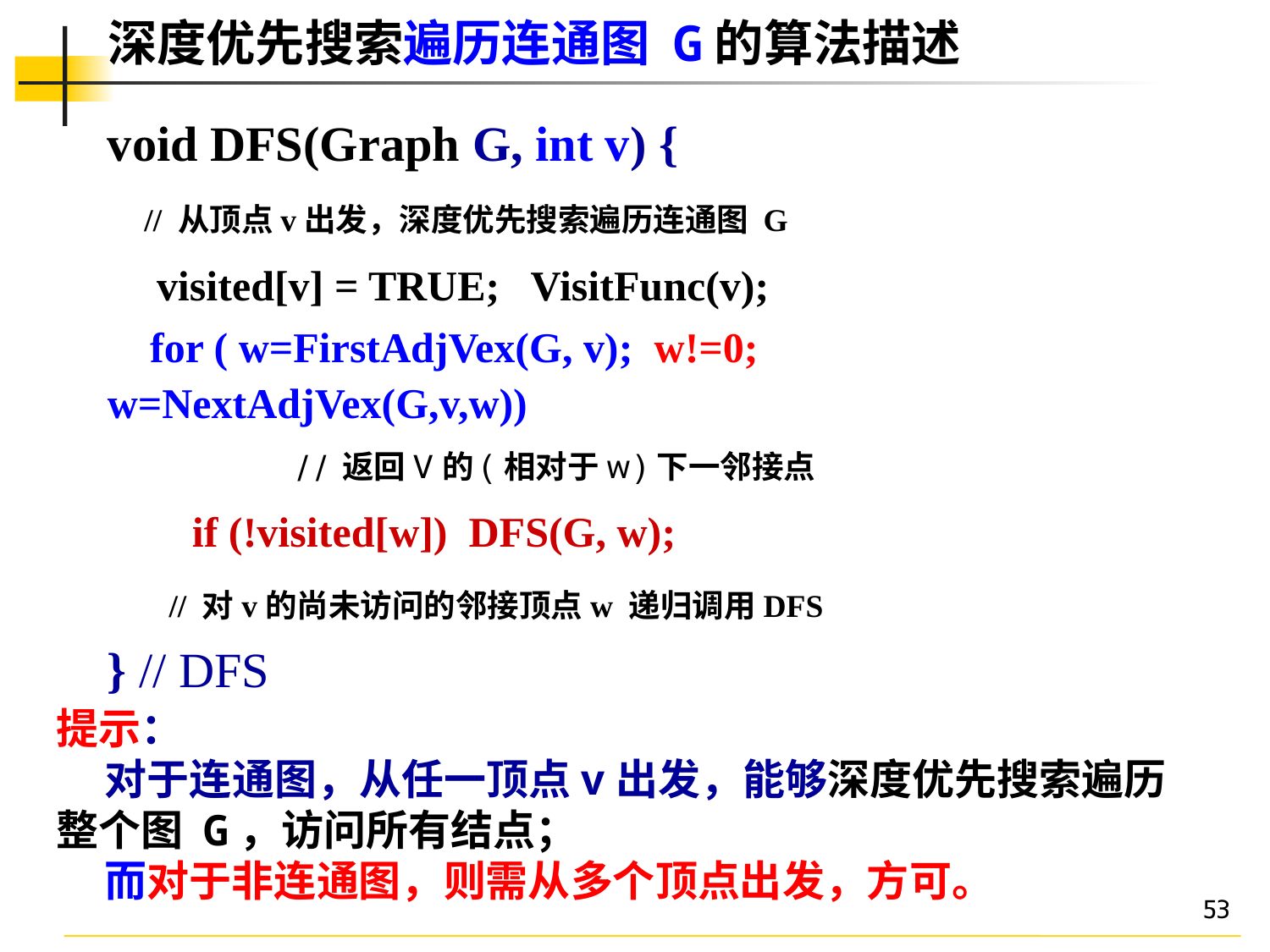

深度优先搜索遍历连通图 G的算法描述
void DFS(Graph G, int v) {
   // 从顶点v出发，深度优先搜索遍历连通图 G
    visited[v] = TRUE;   VisitFunc(v);
    for ( w=FirstAdjVex(G, v);  w!=0; w=NextAdjVex(G,v,w))
                  //返回V的(相对于w)下一邻接点
        if (!visited[w])  DFS(G, w);
     // 对v的尚未访问的邻接顶点w 递归调用DFS
} // DFS
提示：
    对于连通图，从任一顶点v出发，能够深度优先搜索遍历
整个图 G，访问所有结点；
    而对于非连通图，则需从多个顶点出发，方可。
53